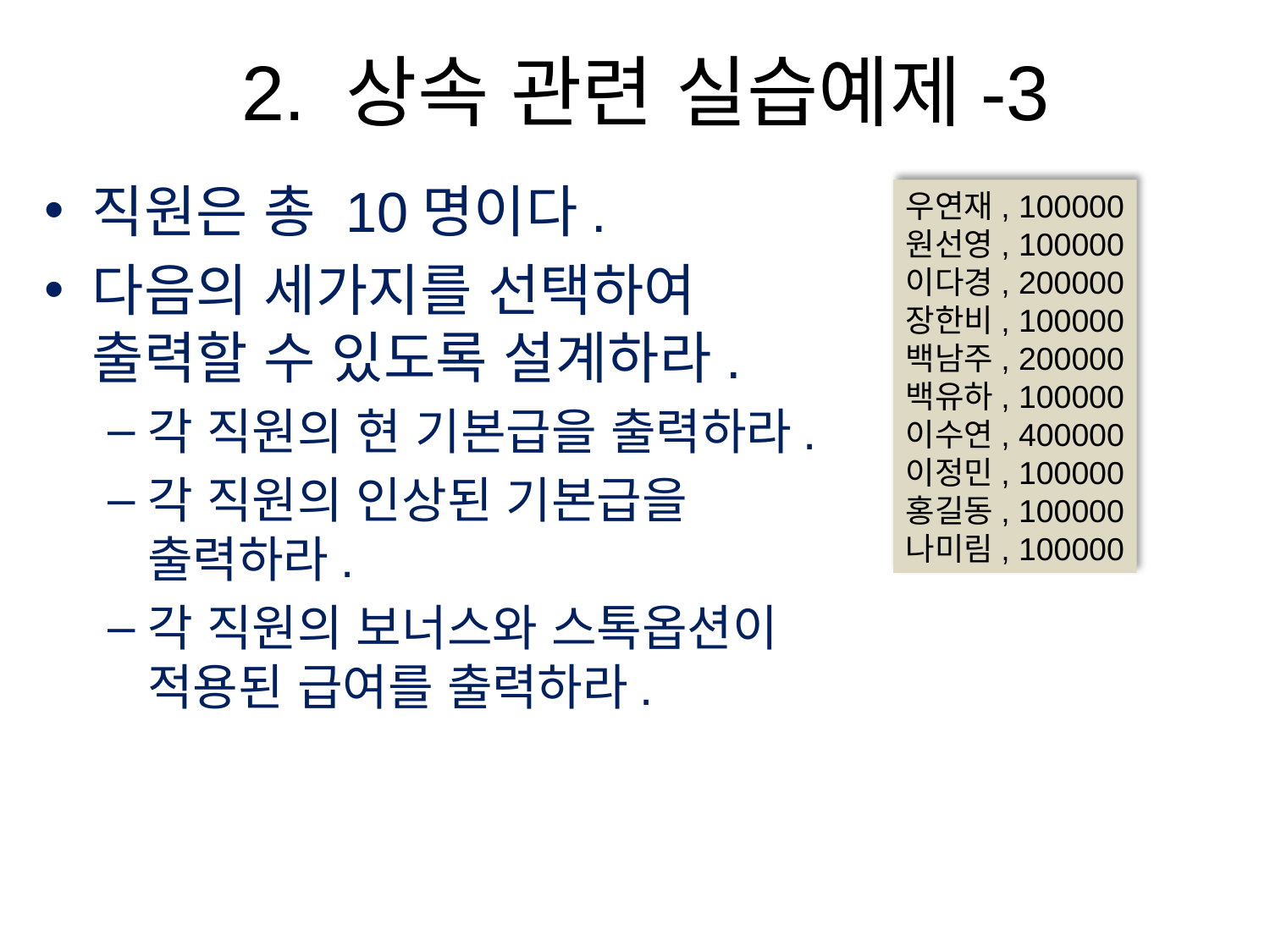

# 2. 상속 관련 실습예제-3
직원은 총 10명이다.
다음의 세가지를 선택하여 출력할 수 있도록 설계하라.
각 직원의 현 기본급을 출력하라.
각 직원의 인상된 기본급을 출력하라.
각 직원의 보너스와 스톡옵션이 적용된 급여를 출력하라.
우연재, 100000
원선영, 100000
이다경, 200000
장한비, 100000
백남주, 200000
백유하, 100000
이수연, 400000
이정민, 100000
홍길동, 100000
나미림, 100000